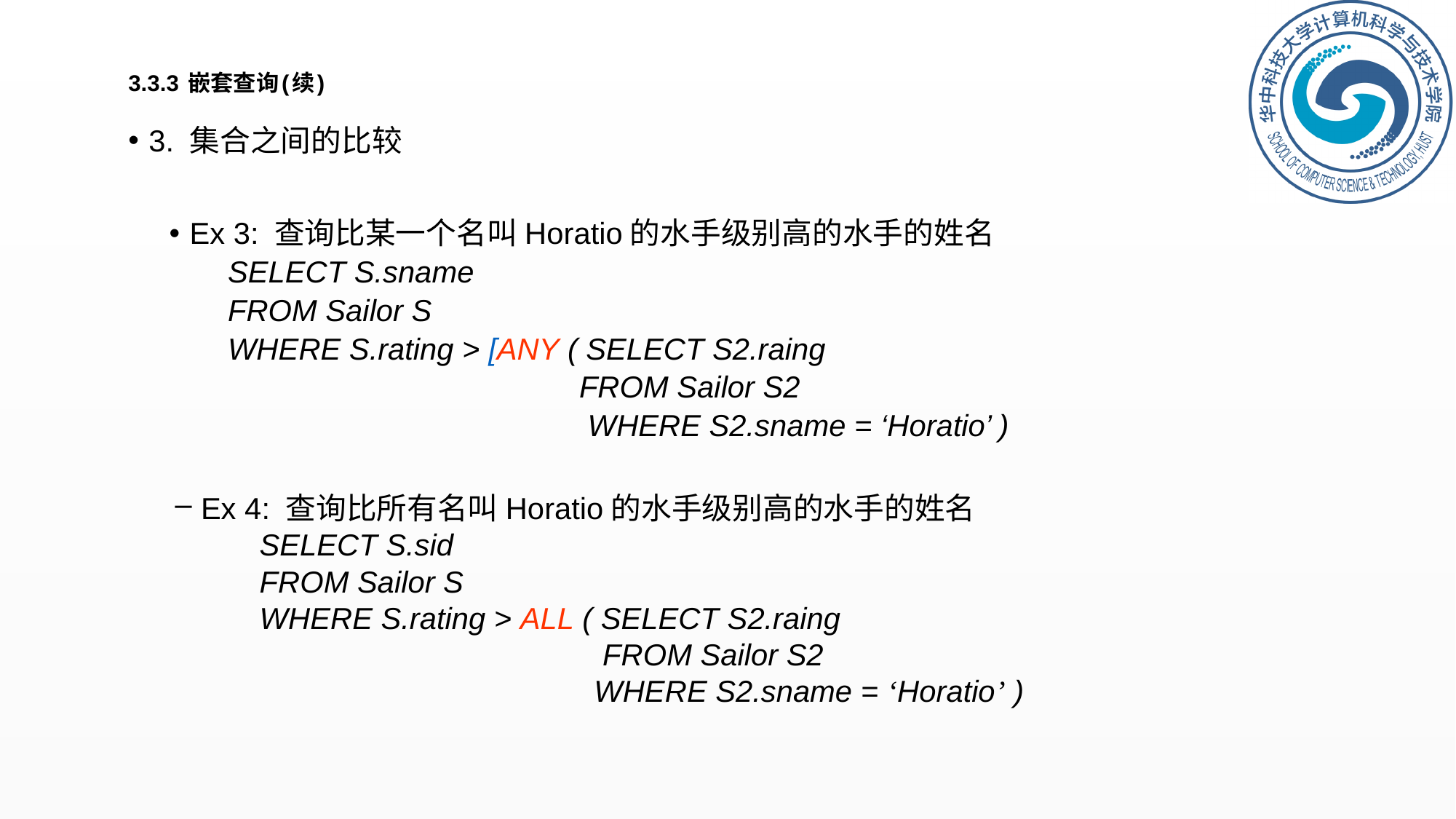

# 3.3.3 嵌套查询(续)
3. 集合之间的比较

Ex 3: 查询比某一个名叫Horatio的水手级别高的水手的姓名
       SELECT S.sname
       FROM Sailor S
       WHERE S.rating > [ANY ( SELECT S2.raing
                                                 FROM Sailor S2
                                                  WHERE S2.sname = ‘Horatio’ )

Ex 4: 查询比所有名叫Horatio的水手级别高的水手的姓名
       SELECT S.sid
       FROM Sailor S
       WHERE S.rating > ALL ( SELECT S2.raing
                                                FROM Sailor S2
                                               WHERE S2.sname = ‘Horatio’ )